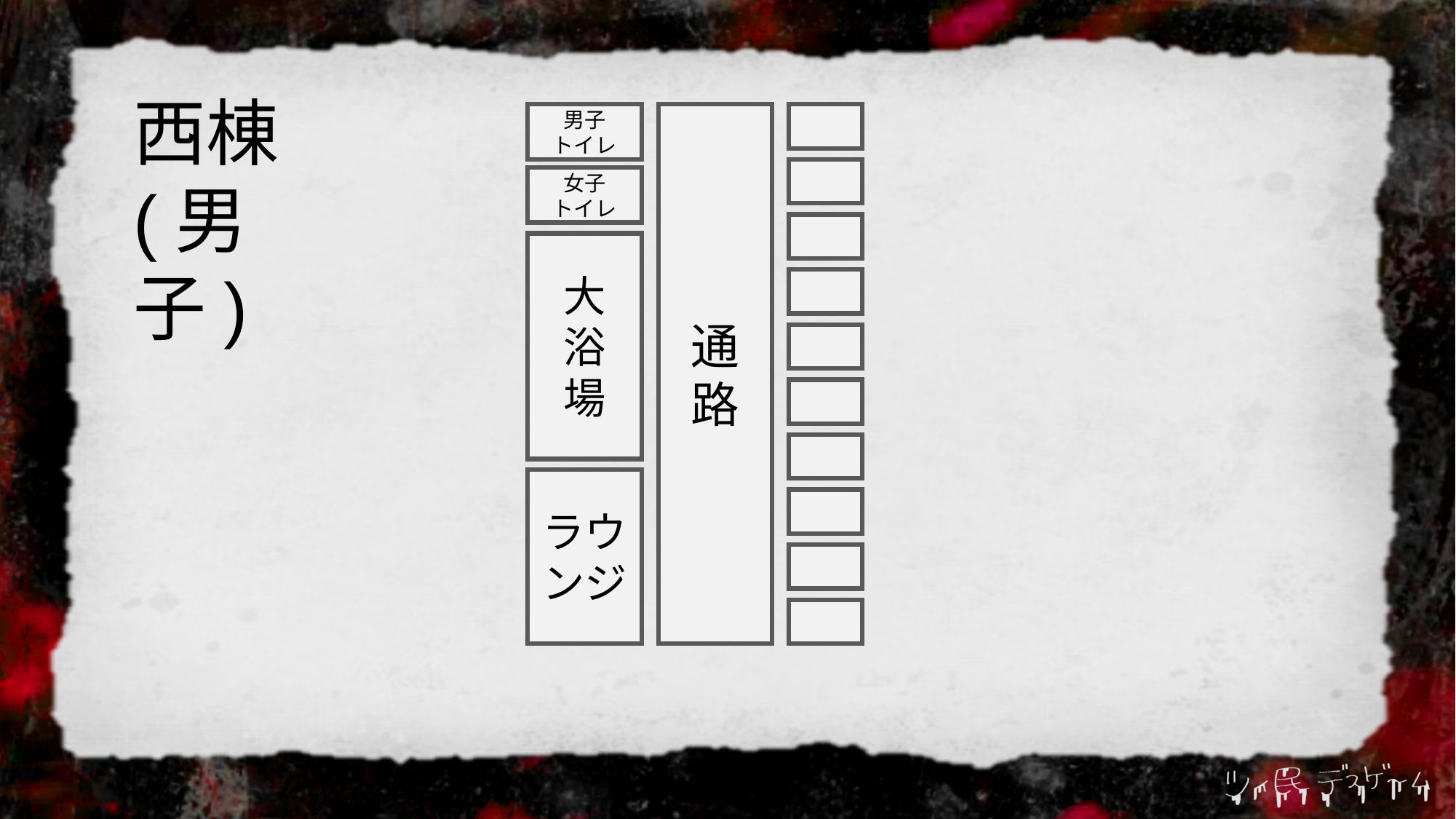

西棟
(男子)
男子
トイレ
通路

女子
トイレ

大
浴
場

ラウンジ